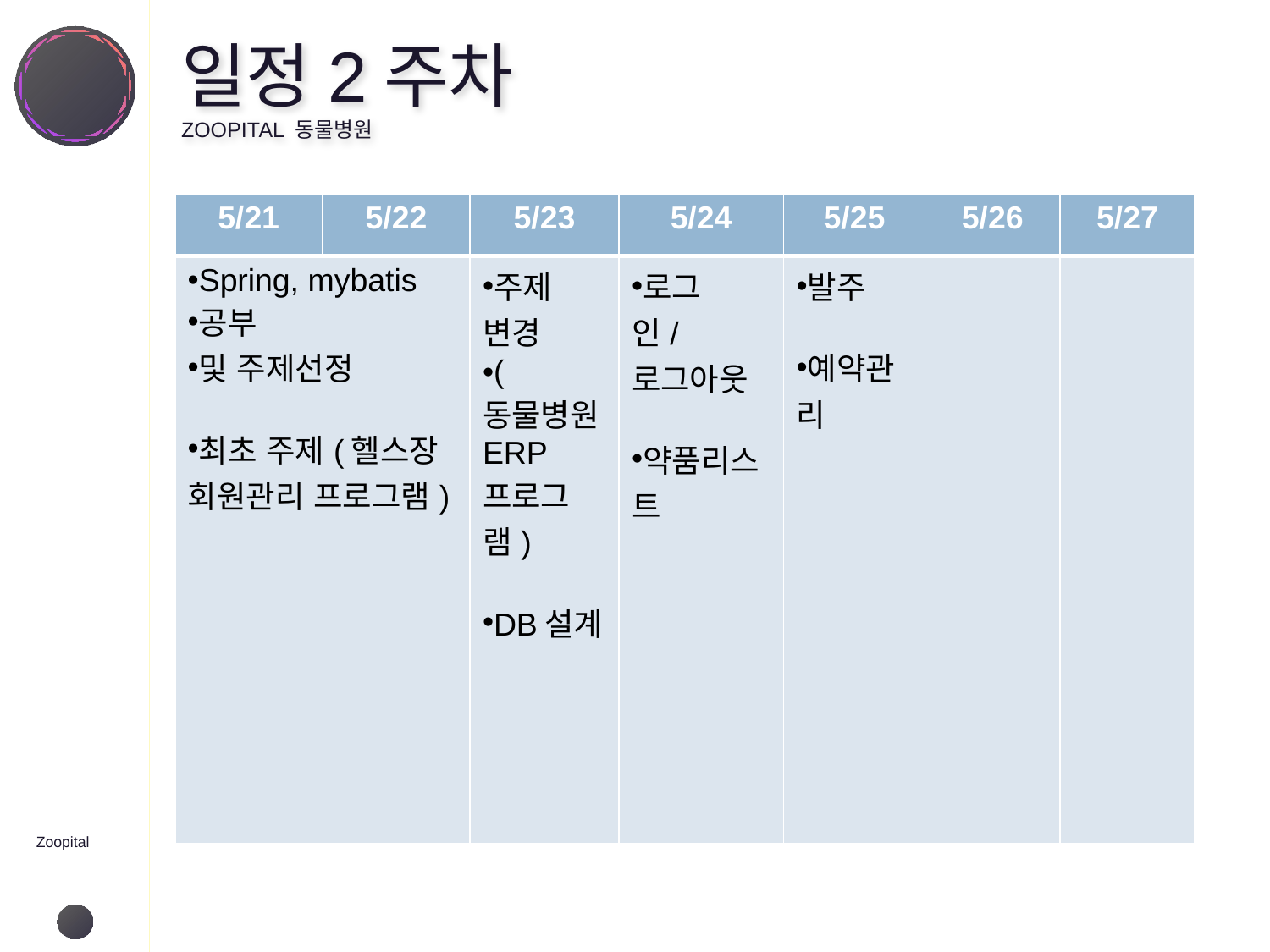

# 일정2주차 ZOOPITAL 동물병원
05
| 5/21 | 5/22 | 5/23 | 5/24 | 5/25 | 5/26 | 5/27 |
| --- | --- | --- | --- | --- | --- | --- |
| Spring, mybatis 공부 및 주제선정 최초 주제(헬스장 회원관리 프로그램) |  | 주제 변경 (동물병원 ERP프로그램) DB설계 | 로그인/로그아웃 약품리스트 | 발주 예약관리 |  |  |
Zoopital
8